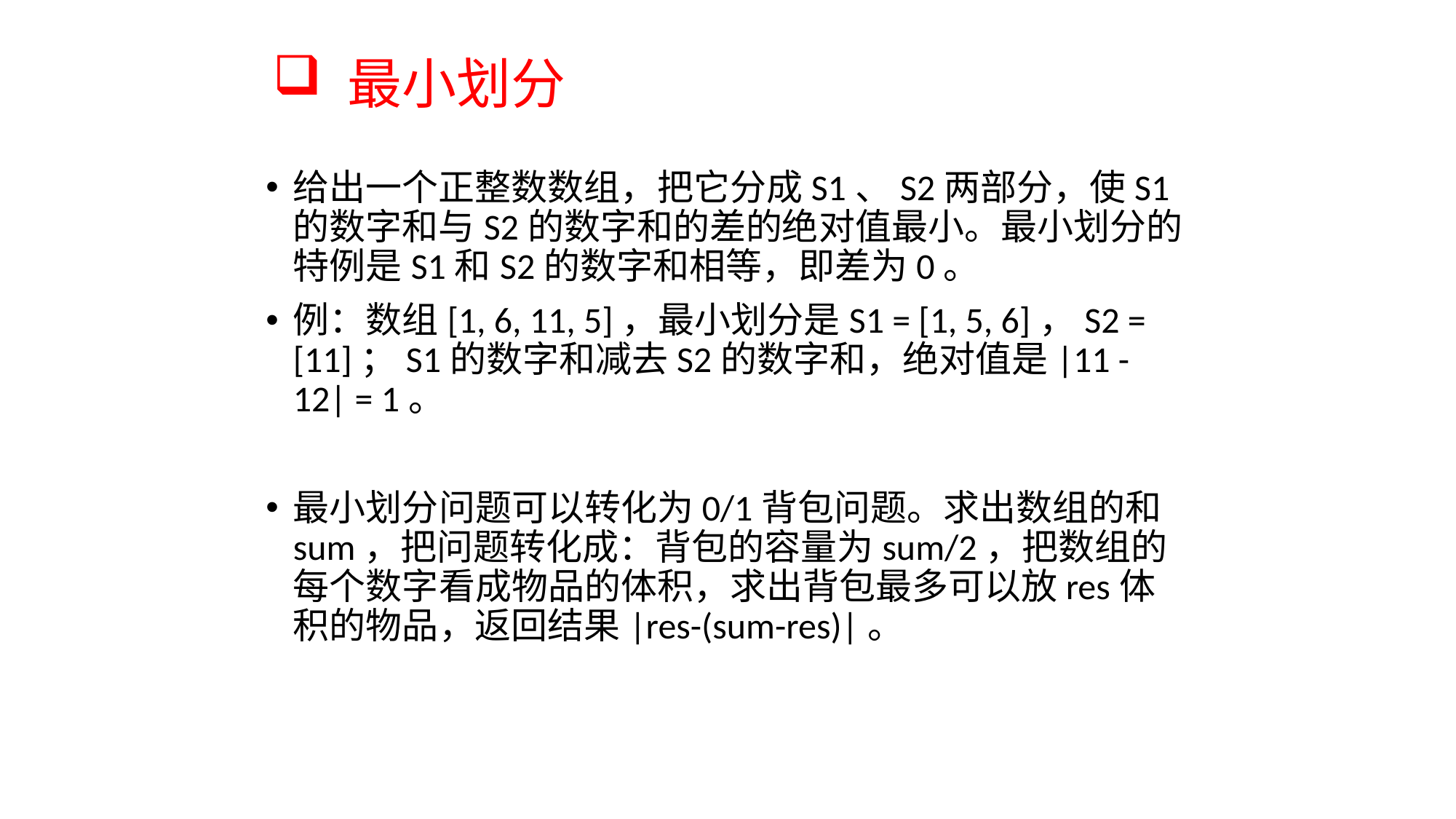

# 最小划分
给出一个正整数数组，把它分成S1、S2两部分，使S1的数字和与S2的数字和的差的绝对值最小。最小划分的特例是S1和S2的数字和相等，即差为0。
例：数组[1, 6, 11, 5]，最小划分是S1 = [1, 5, 6]，S2 = [11]；S1的数字和减去S2的数字和，绝对值是|11 - 12| = 1。

最小划分问题可以转化为0/1背包问题。求出数组的和sum，把问题转化成：背包的容量为sum/2，把数组的每个数字看成物品的体积，求出背包最多可以放res体积的物品，返回结果|res-(sum-res)|。